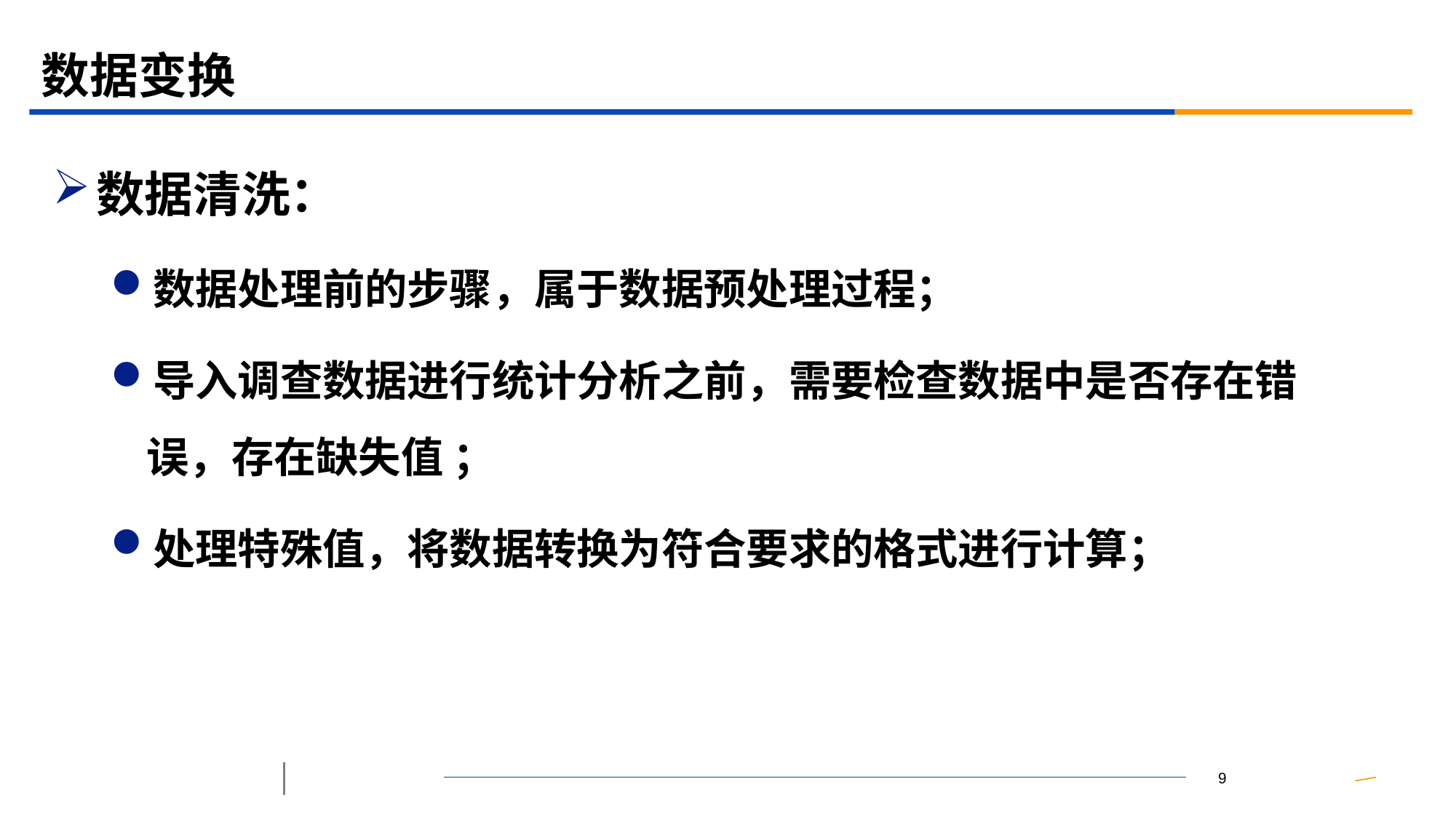

# 数据变换
数据清洗：
数据处理前的步骤，属于数据预处理过程；
导入调查数据进行统计分析之前，需要检查数据中是否存在错误，存在缺失值 ；
处理特殊值，将数据转换为符合要求的格式进行计算；